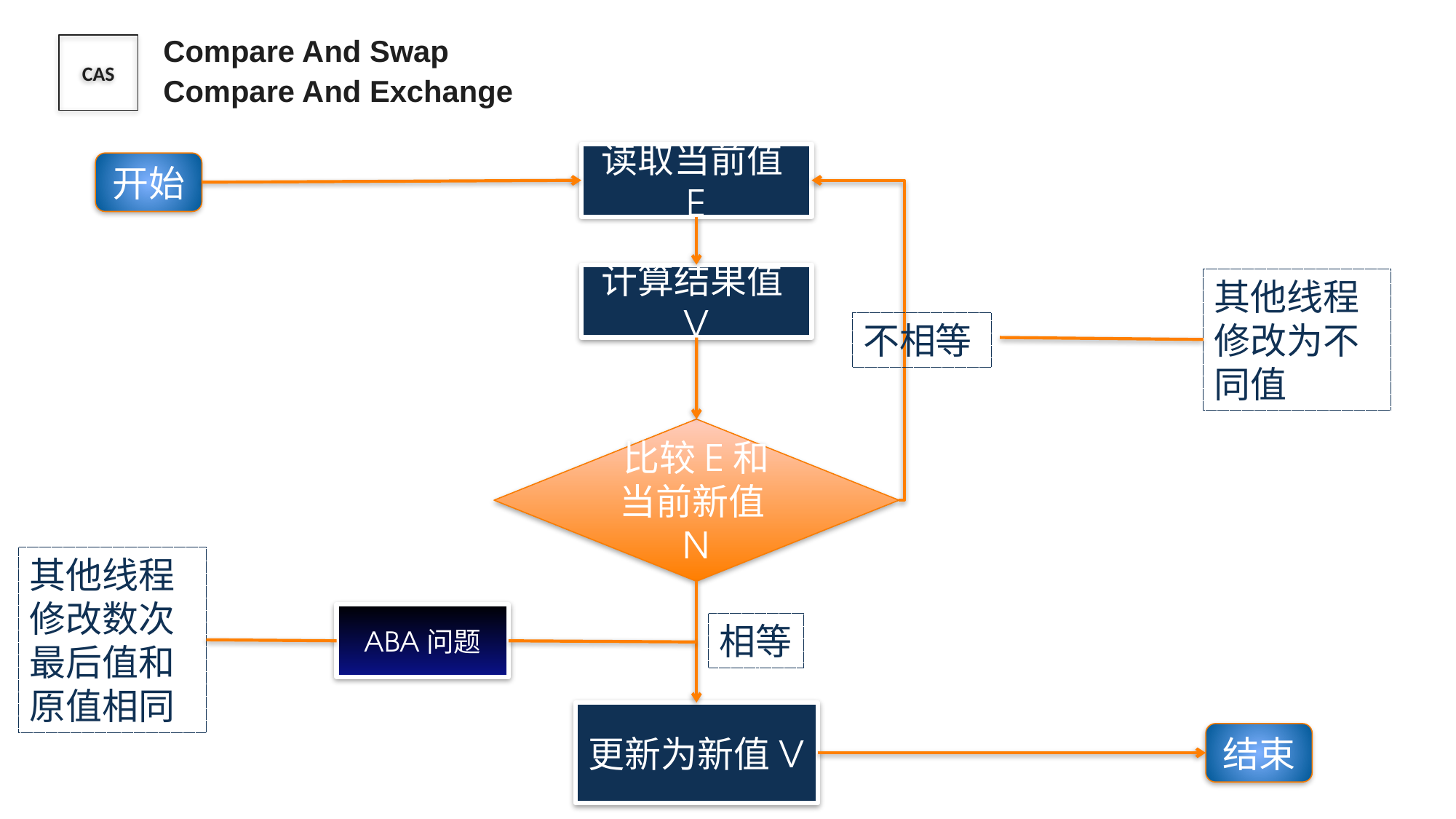

Compare And Swap
Compare And Exchange
CAS
读取当前值E
开始
计算结果值V
其他线程修改为不同值
不相等
比较E和当前新值N
其他线程修改数次最后值和原值相同
ABA问题
相等
更新为新值V
结束